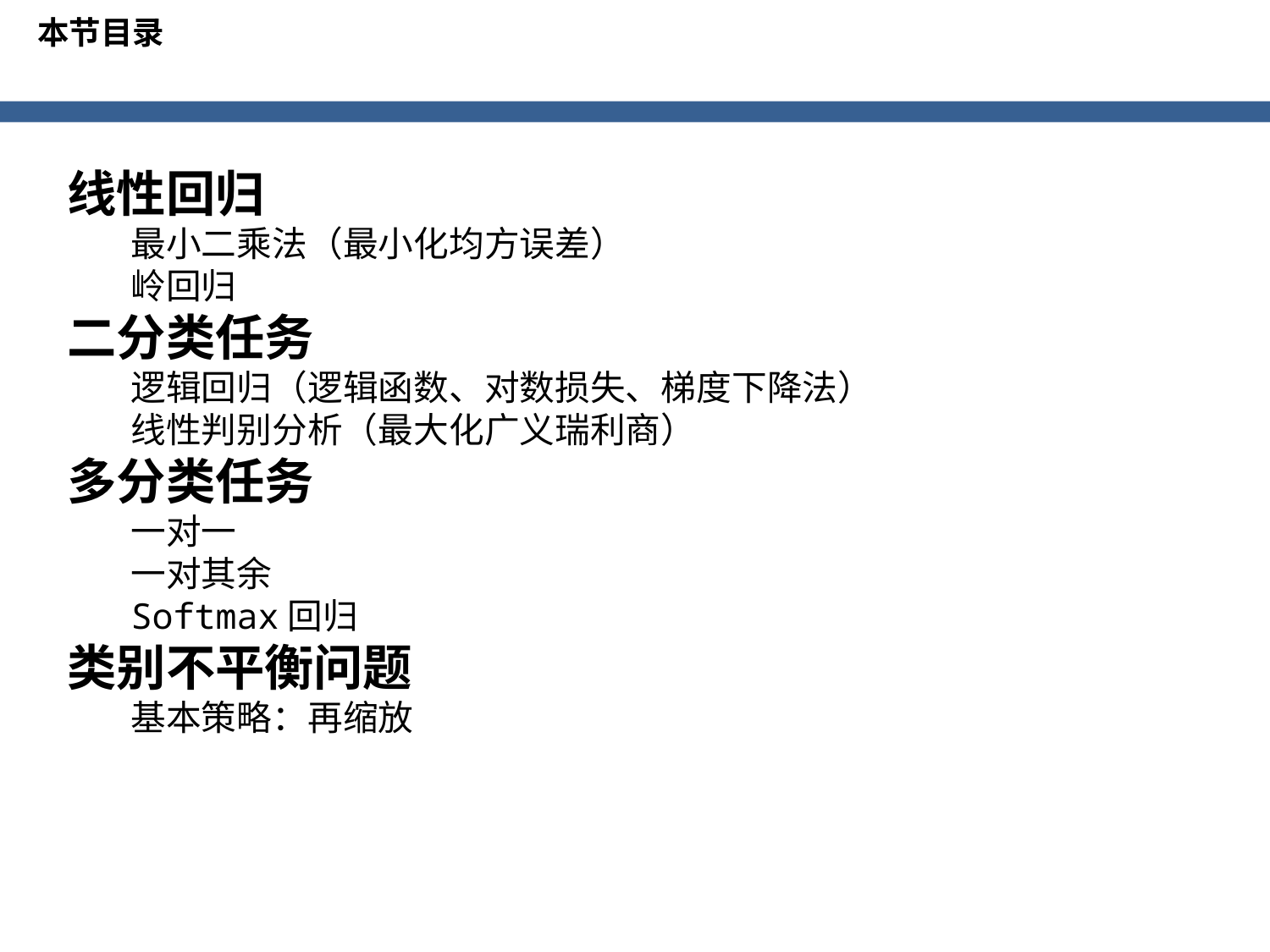

本节目录
线性回归
最小二乘法（最小化均方误差）
岭回归
二分类任务
逻辑回归（逻辑函数、对数损失、梯度下降法）
线性判别分析（最大化广义瑞利商）
多分类任务
一对一
一对其余
Softmax回归
类别不平衡问题
基本策略：再缩放